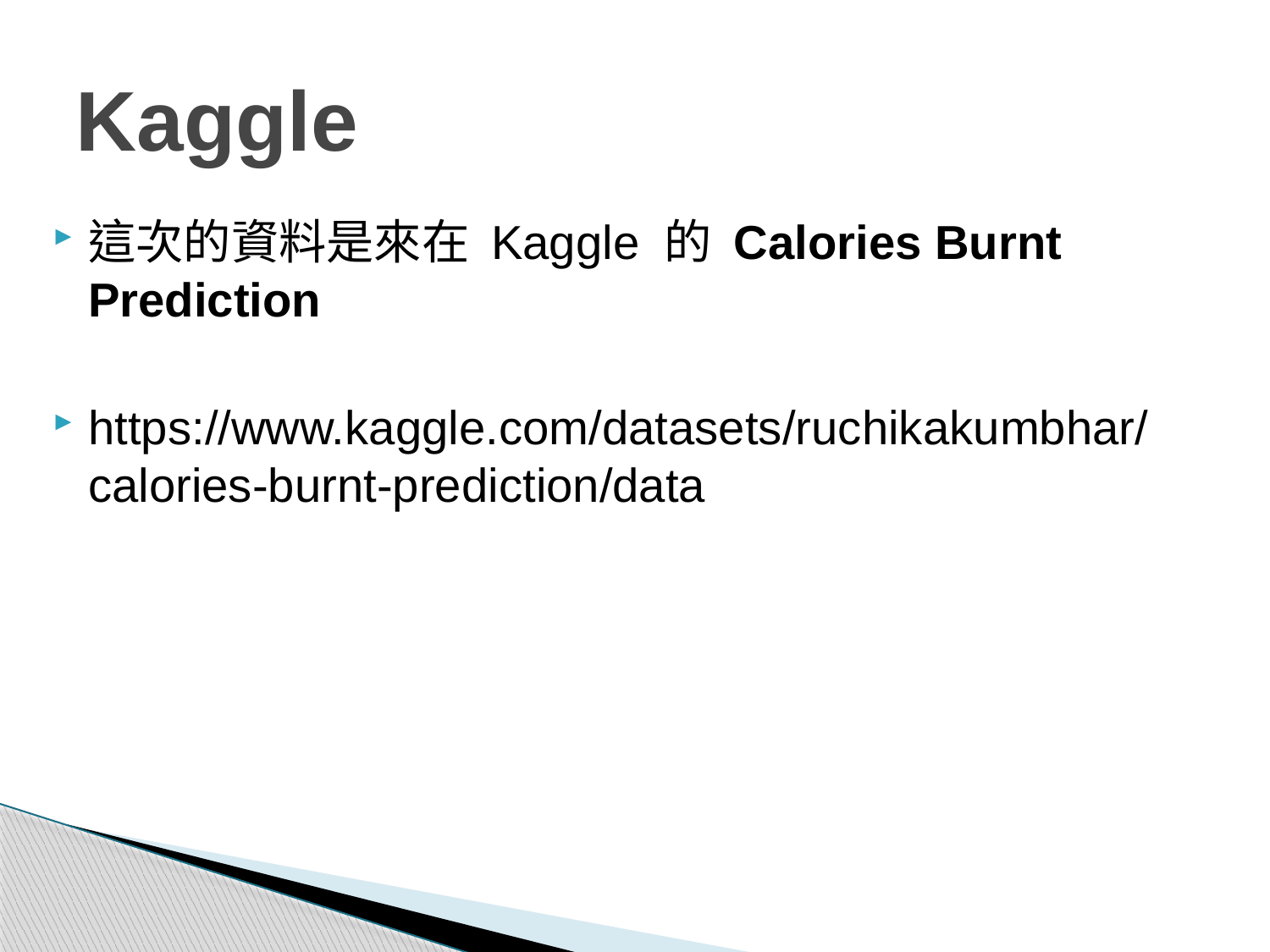

# Kaggle
這次的資料是來在 Kaggle 的 Calories Burnt Prediction

https://www.kaggle.com/datasets/ruchikakumbhar/calories-burnt-prediction/data